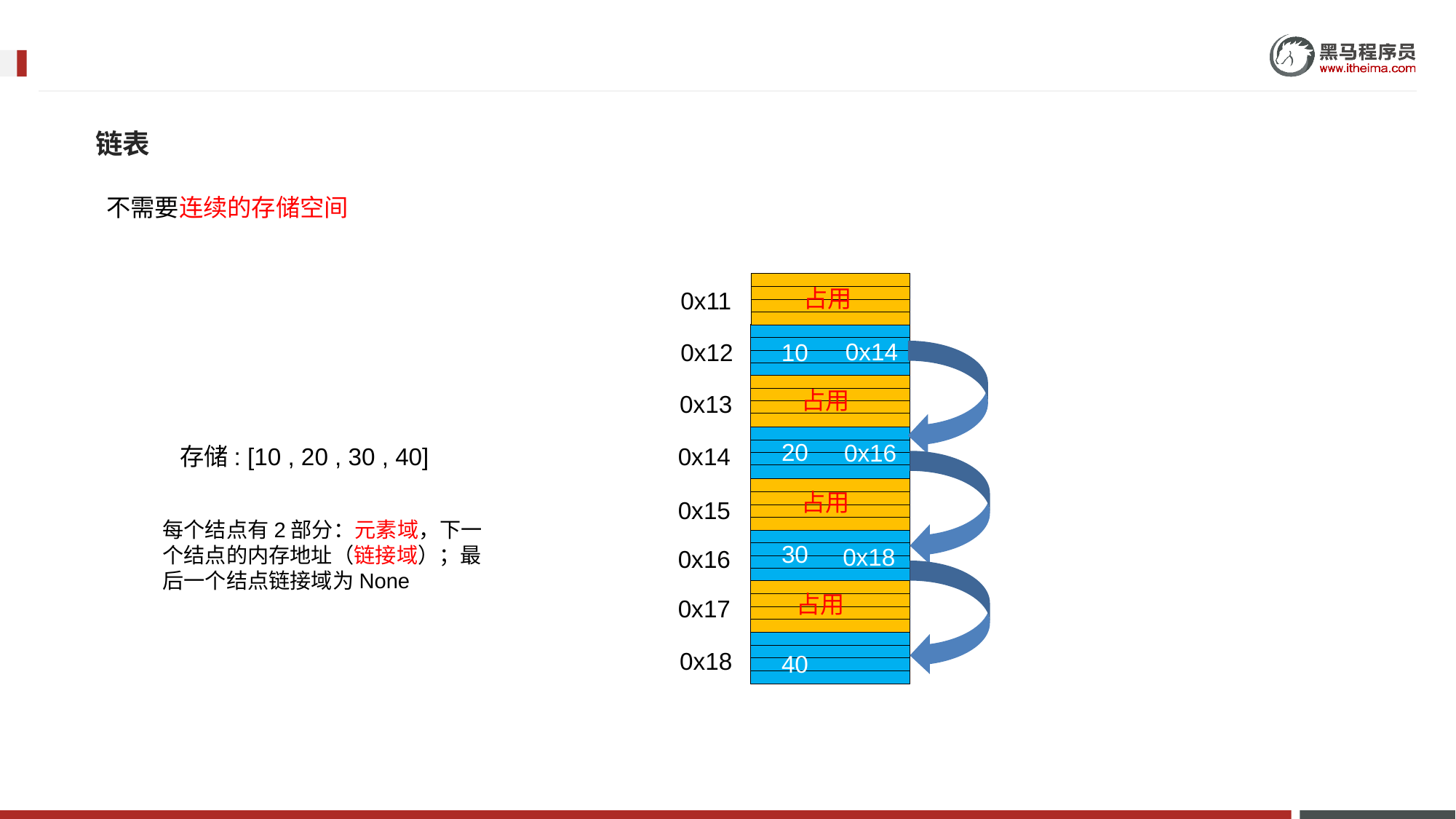

链表
 不需要连续的存储空间

占用
0x11

0x14
0x12
10

占用
0x13

20
0x16
存储: [10 , 20 , 30 , 40]
0x14

占用
0x15

每个结点有2部分：元素域，下一个结点的内存地址（链接域）；最后一个结点链接域为None

30
0x18
0x16

占用
0x17

0x18
40